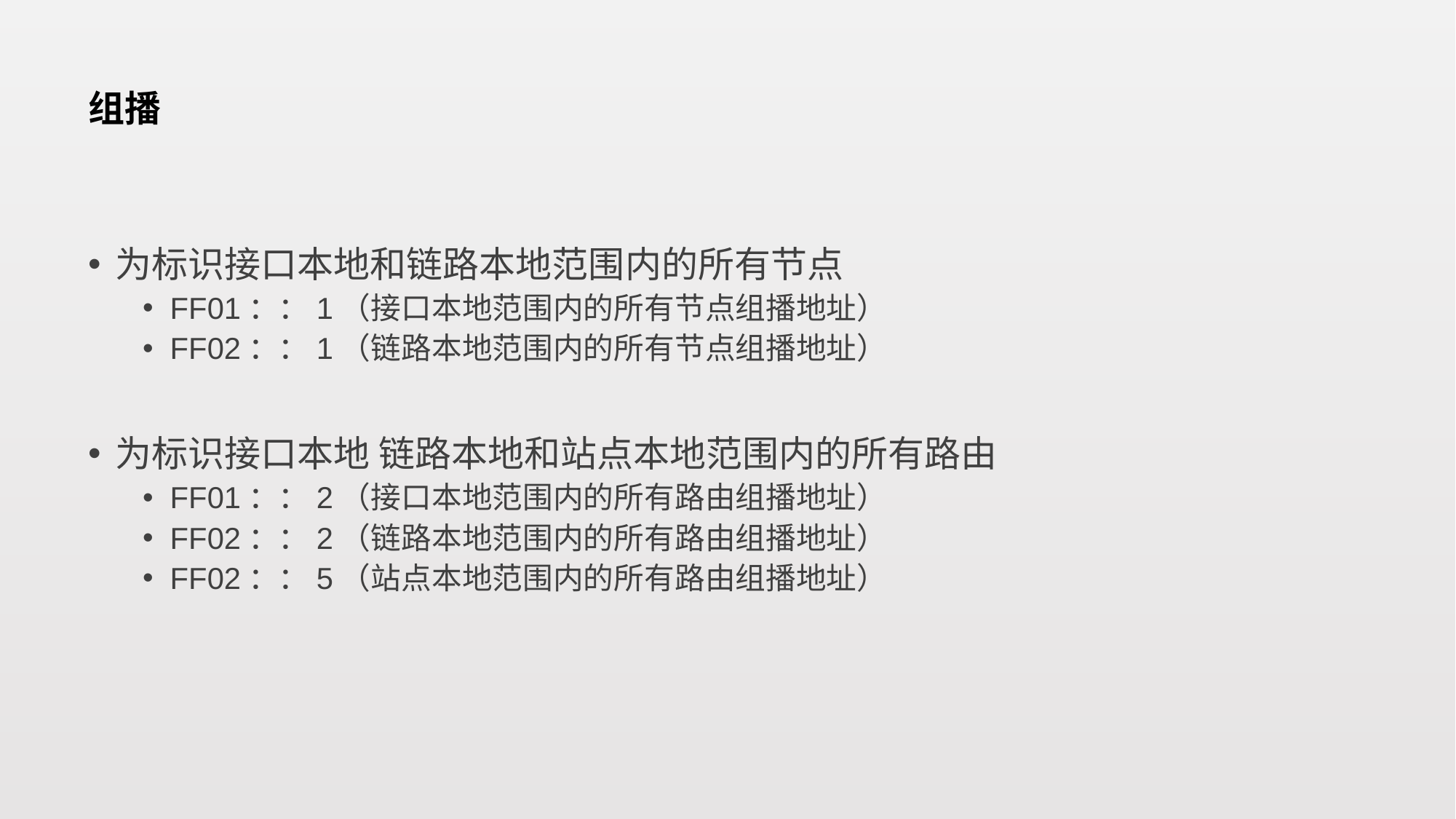

# 组播

为标识接口本地和链路本地范围内的所有节点
FF01：：1（接口本地范围内的所有节点组播地址）
FF02：：1（链路本地范围内的所有节点组播地址）

为标识接口本地 链路本地和站点本地范围内的所有路由
FF01：：2（接口本地范围内的所有路由组播地址）
FF02：：2（链路本地范围内的所有路由组播地址）
FF02：：5（站点本地范围内的所有路由组播地址）